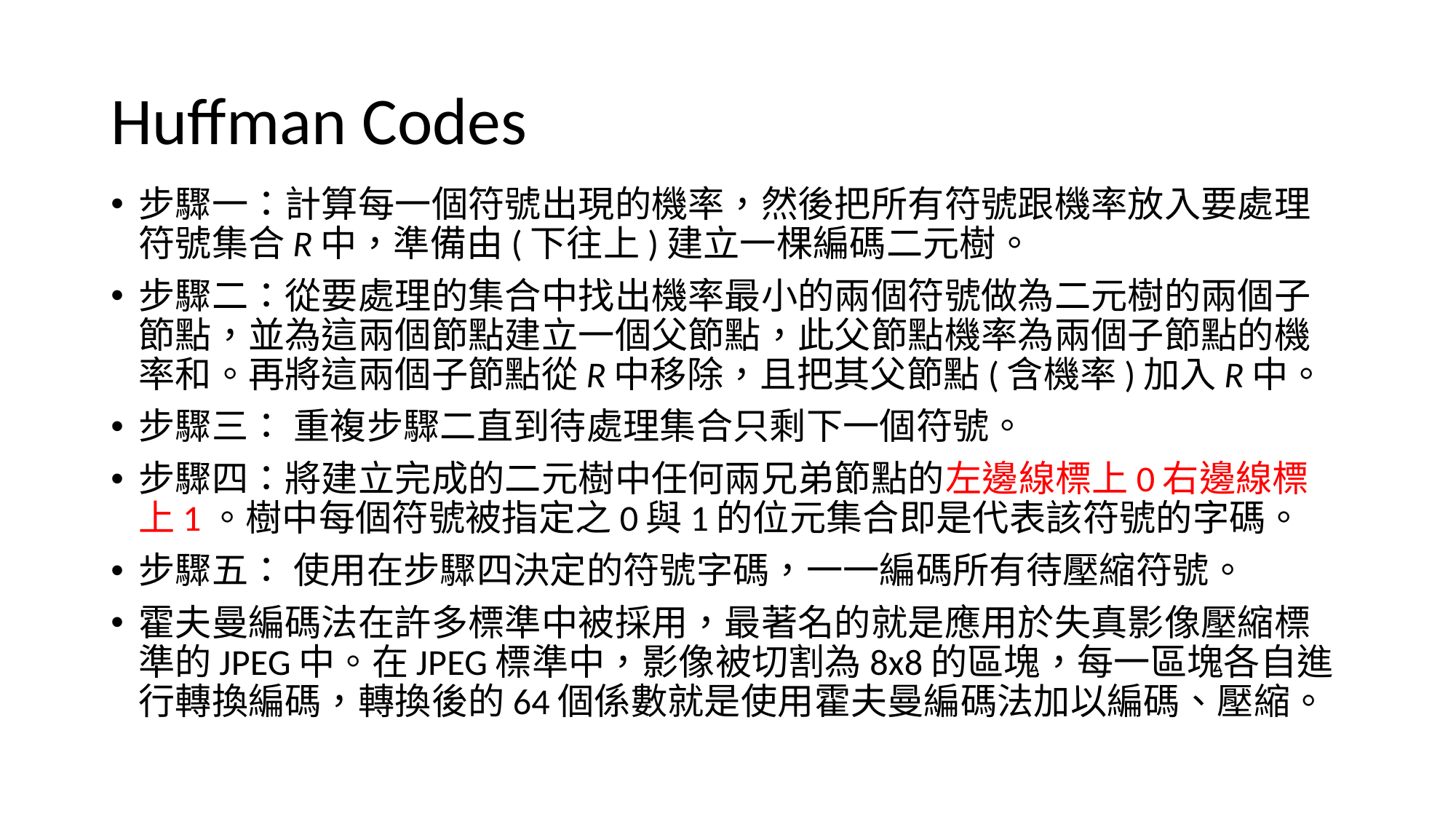

# Huffman Codes
步驟一：計算每一個符號出現的機率，然後把所有符號跟機率放入要處理符號集合R中，準備由(下往上)建立一棵編碼二元樹。
步驟二：從要處理的集合中找出機率最小的兩個符號做為二元樹的兩個子節點，並為這兩個節點建立一個父節點，此父節點機率為兩個子節點的機率和。再將這兩個子節點從R中移除，且把其父節點(含機率)加入R中。
步驟三： 重複步驟二直到待處理集合只剩下一個符號。
步驟四：將建立完成的二元樹中任何兩兄弟節點的左邊線標上0右邊線標上1。樹中每個符號被指定之0與1的位元集合即是代表該符號的字碼。
步驟五： 使用在步驟四決定的符號字碼，一一編碼所有待壓縮符號。
霍夫曼編碼法在許多標準中被採用，最著名的就是應用於失真影像壓縮標準的JPEG中。在JPEG標準中，影像被切割為8x8的區塊，每一區塊各自進行轉換編碼，轉換後的64個係數就是使用霍夫曼編碼法加以編碼、壓縮。